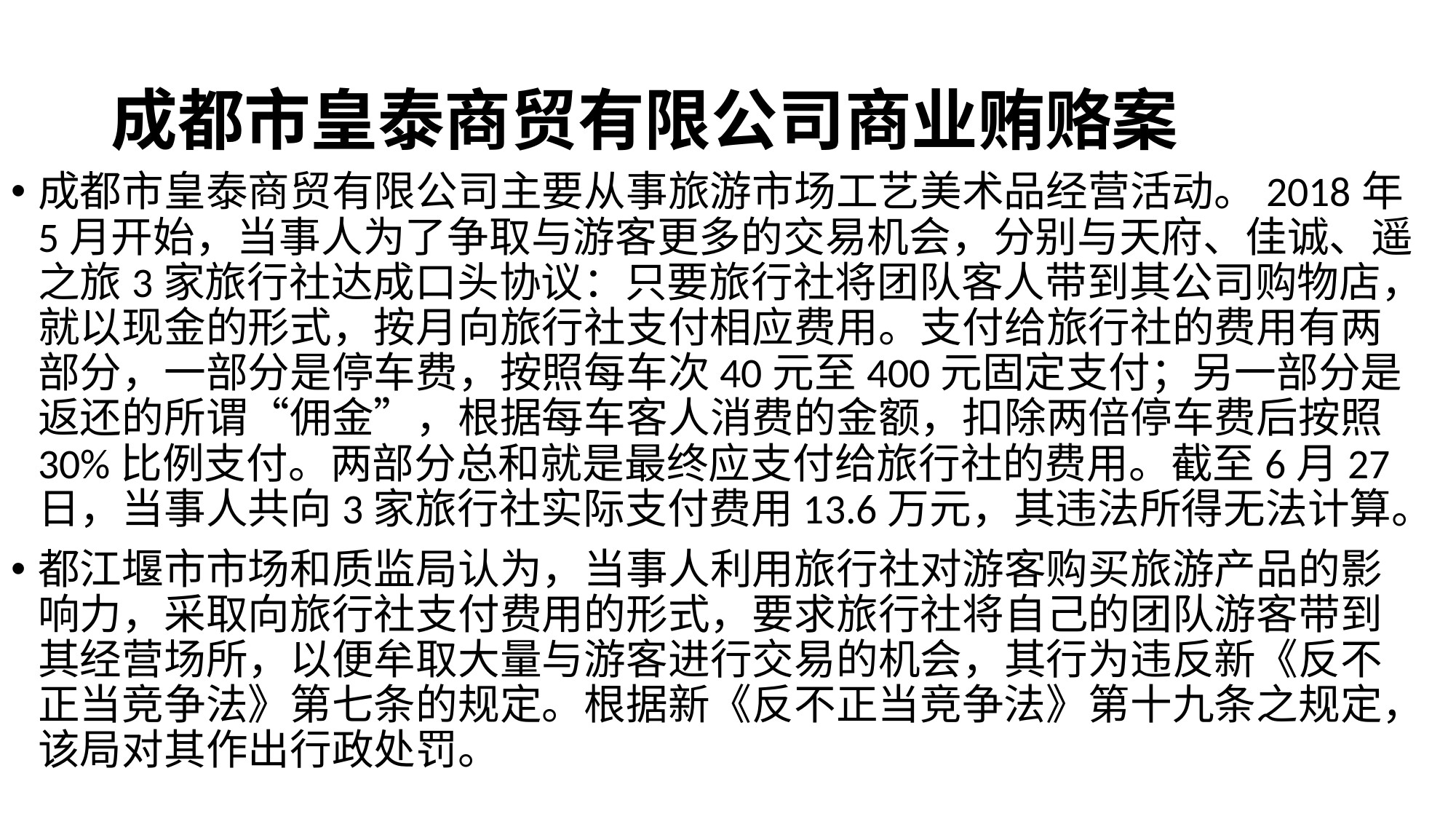

# 成都市皇泰商贸有限公司商业贿赂案
成都市皇泰商贸有限公司主要从事旅游市场工艺美术品经营活动。2018年5月开始，当事人为了争取与游客更多的交易机会，分别与天府、佳诚、遥之旅3家旅行社达成口头协议：只要旅行社将团队客人带到其公司购物店，就以现金的形式，按月向旅行社支付相应费用。支付给旅行社的费用有两部分，一部分是停车费，按照每车次40元至400元固定支付；另一部分是返还的所谓“佣金”，根据每车客人消费的金额，扣除两倍停车费后按照30%比例支付。两部分总和就是最终应支付给旅行社的费用。截至6月27日，当事人共向3家旅行社实际支付费用13.6万元，其违法所得无法计算。
都江堰市市场和质监局认为，当事人利用旅行社对游客购买旅游产品的影响力，采取向旅行社支付费用的形式，要求旅行社将自己的团队游客带到其经营场所，以便牟取大量与游客进行交易的机会，其行为违反新《反不正当竞争法》第七条的规定。根据新《反不正当竞争法》第十九条之规定，该局对其作出行政处罚。